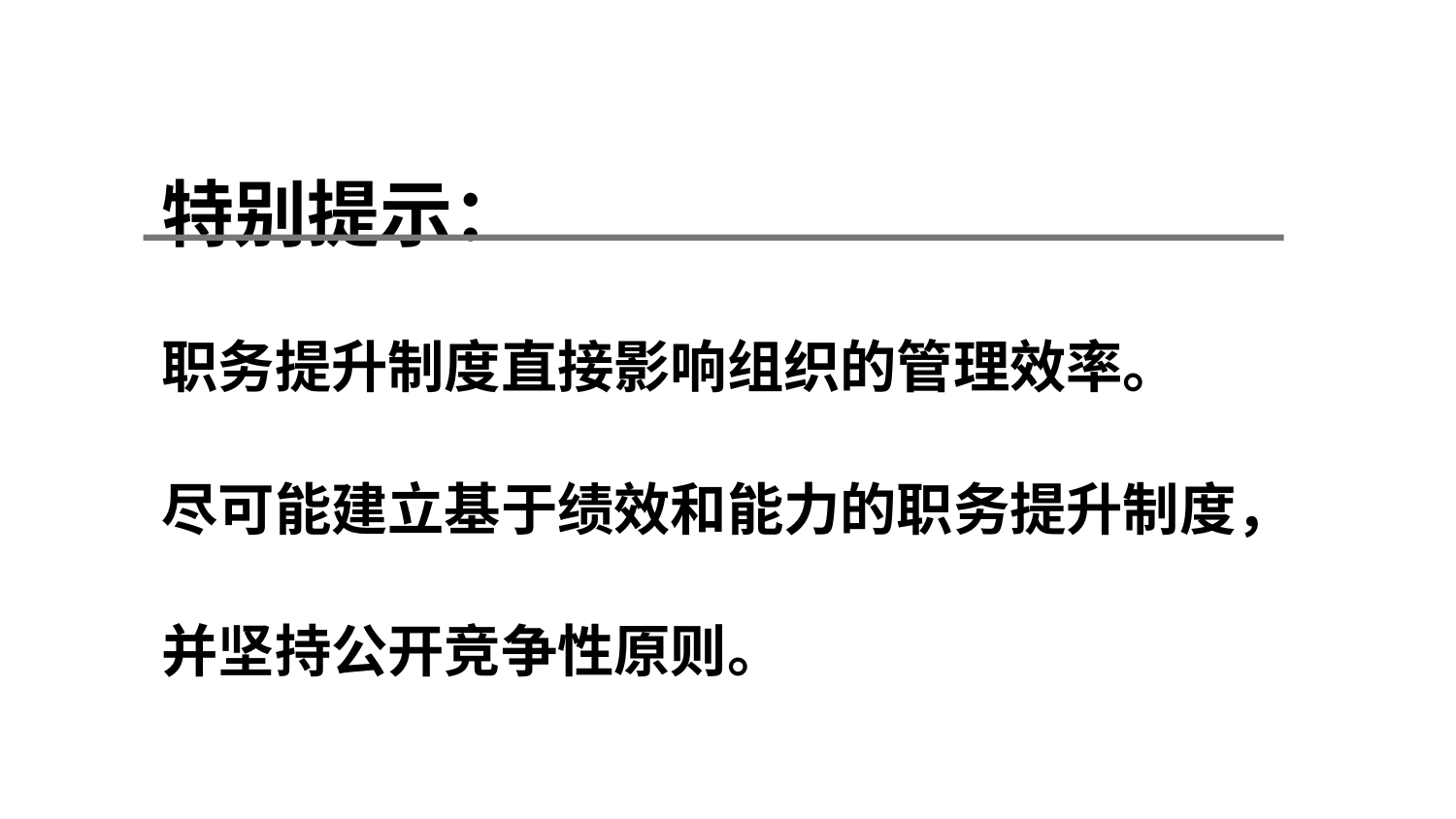

特别提示：
职务提升制度直接影响组织的管理效率。
尽可能建立基于绩效和能力的职务提升制度，并坚持公开竞争性原则。